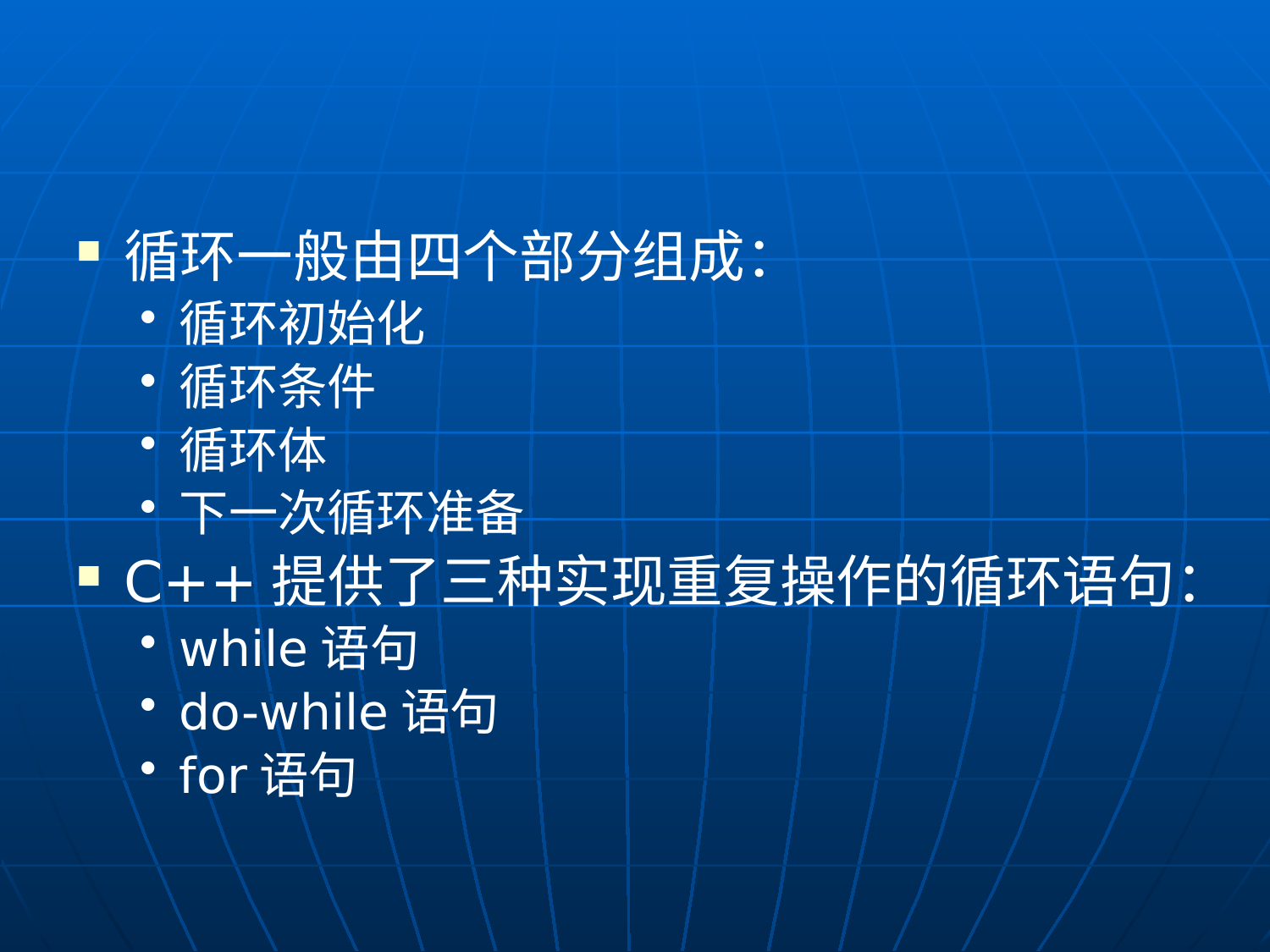

#
循环一般由四个部分组成：
循环初始化
循环条件
循环体
下一次循环准备
C++提供了三种实现重复操作的循环语句：
while语句
do-while语句
for语句